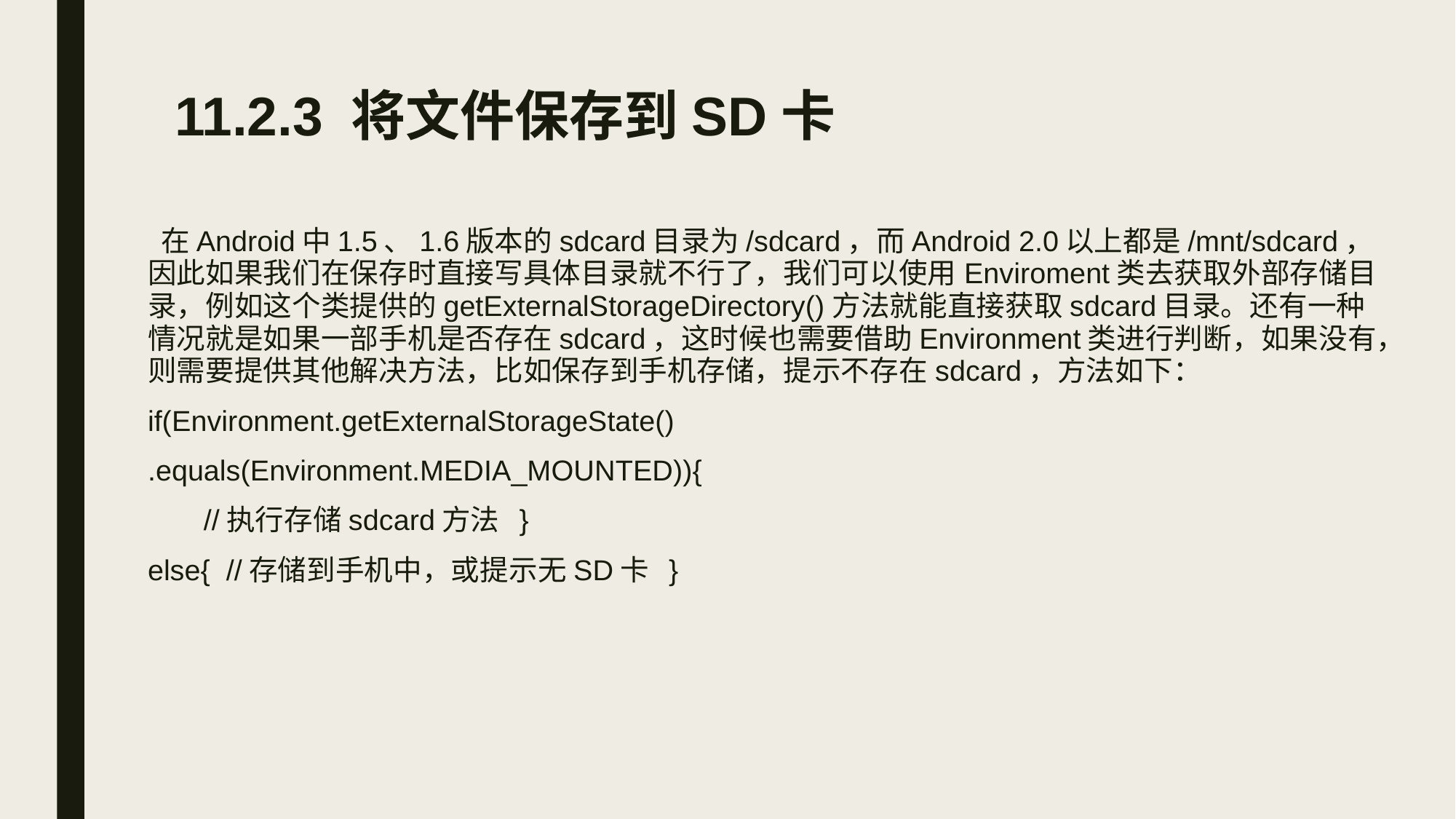

11.2.3 将文件保存到SD卡
 在Android中1.5、1.6版本的sdcard目录为/sdcard，而Android 2.0以上都是/mnt/sdcard，因此如果我们在保存时直接写具体目录就不行了，我们可以使用Enviroment类去获取外部存储目录，例如这个类提供的getExternalStorageDirectory()方法就能直接获取sdcard目录。还有一种情况就是如果一部手机是否存在sdcard，这时候也需要借助Environment类进行判断，如果没有，则需要提供其他解决方法，比如保存到手机存储，提示不存在sdcard，方法如下：
if(Environment.getExternalStorageState()
.equals(Environment.MEDIA_MOUNTED)){
       //执行存储sdcard方法  }
else{  //存储到手机中，或提示无SD卡  }